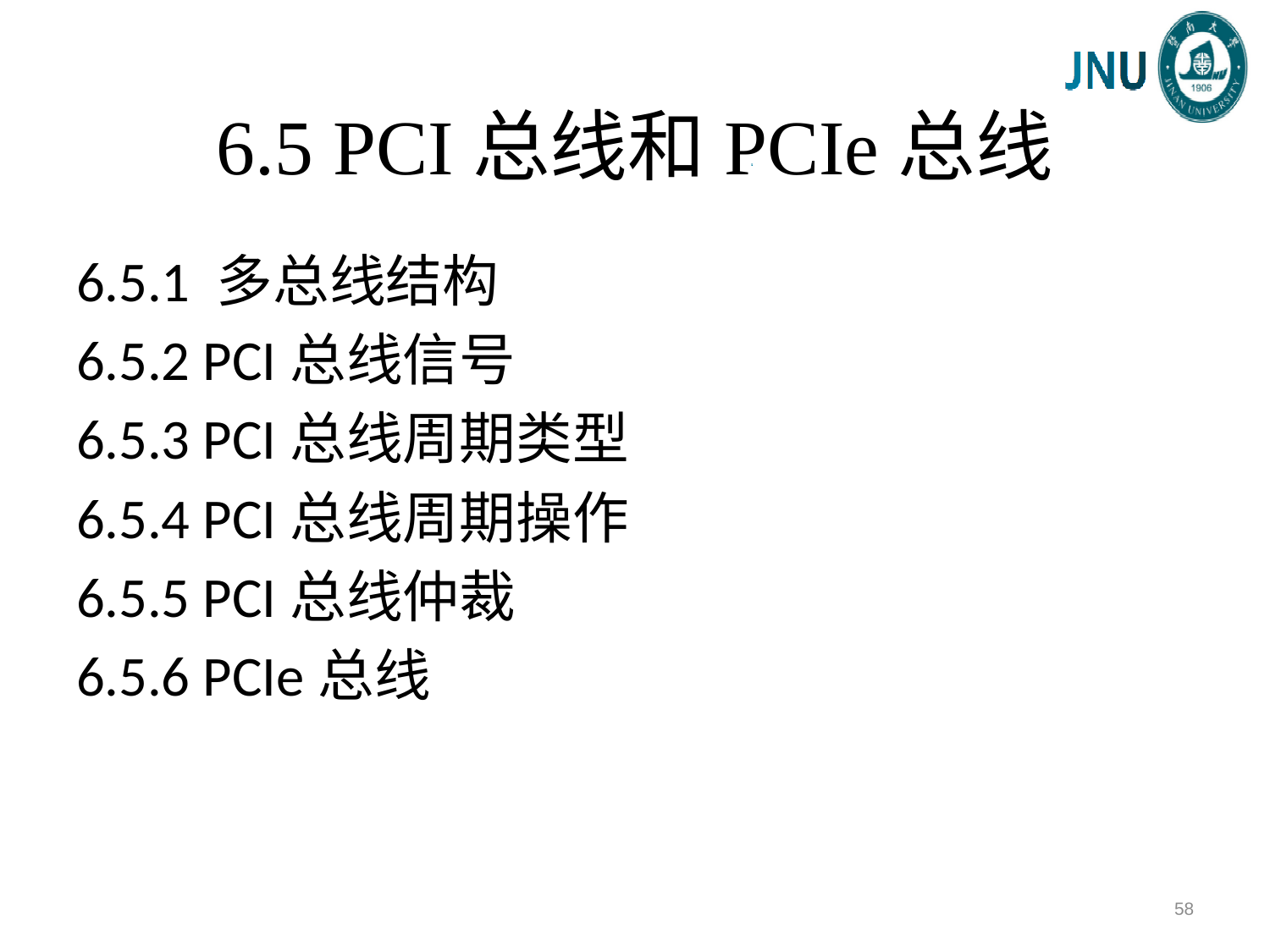

# 6.5 PCI总线和PCIe总线
6.5.1 多总线结构
6.5.2 PCI总线信号
6.5.3 PCI总线周期类型
6.5.4 PCI总线周期操作
6.5.5 PCI总线仲裁
6.5.6 PCIe总线

58